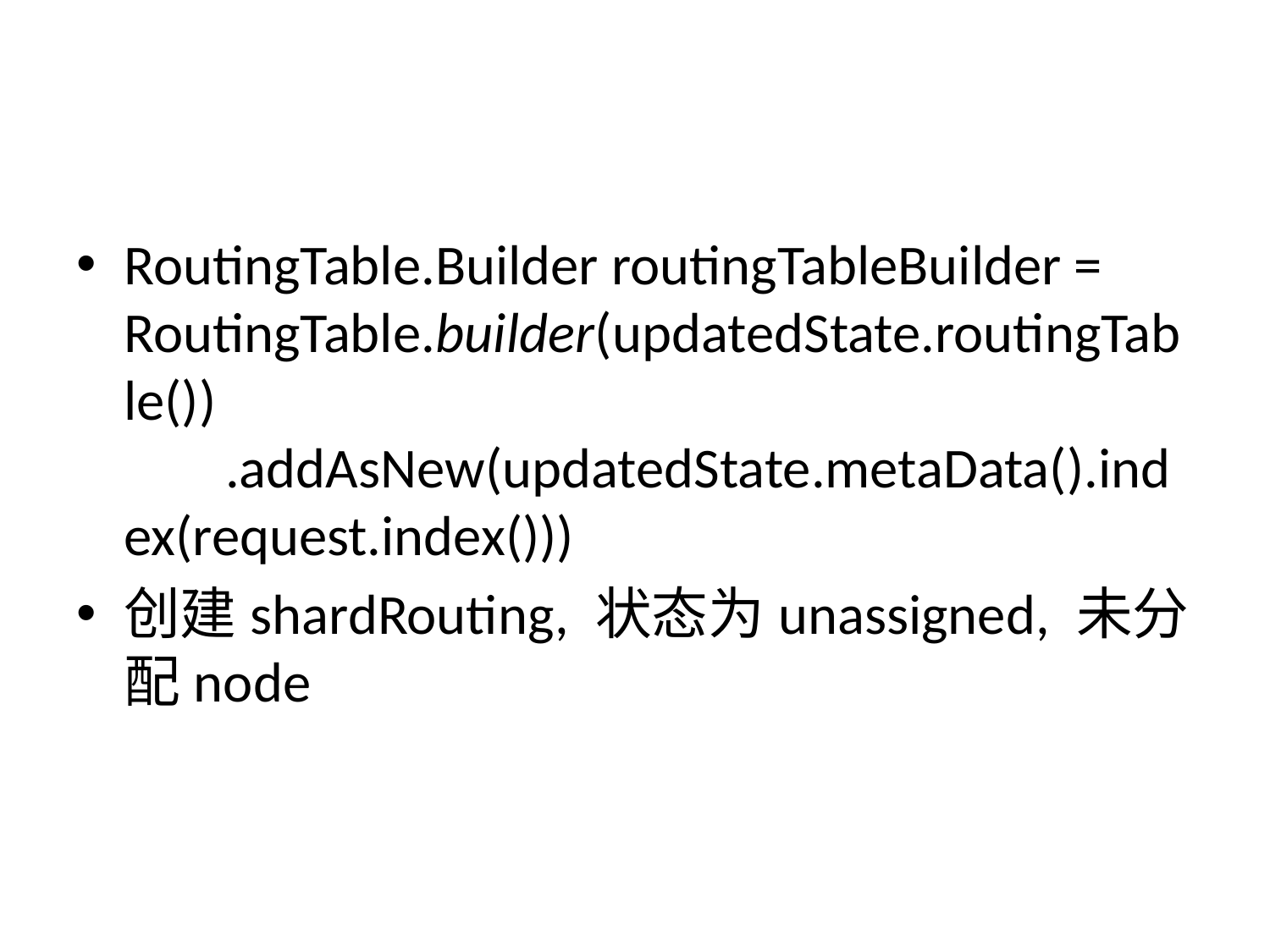

#
RoutingTable.Builder routingTableBuilder = RoutingTable.builder(updatedState.routingTable())
        .addAsNew(updatedState.metaData().index(request.index()))
创建shardRouting, 状态为unassigned, 未分配node